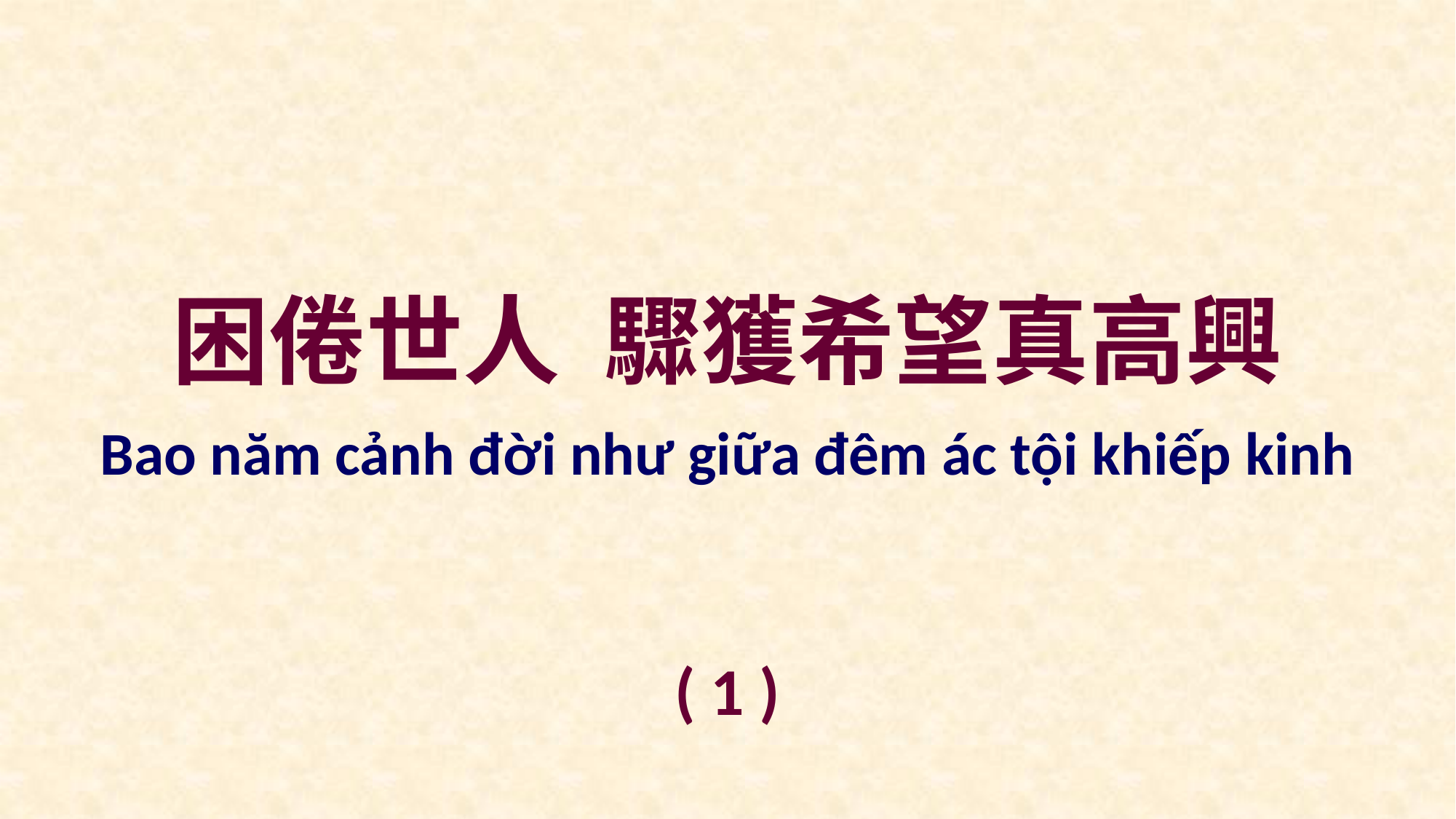

困倦世人  驟獲希望真高興
Bao năm cảnh đời như giữa đêm ác tội khiếp kinh
( 1 )